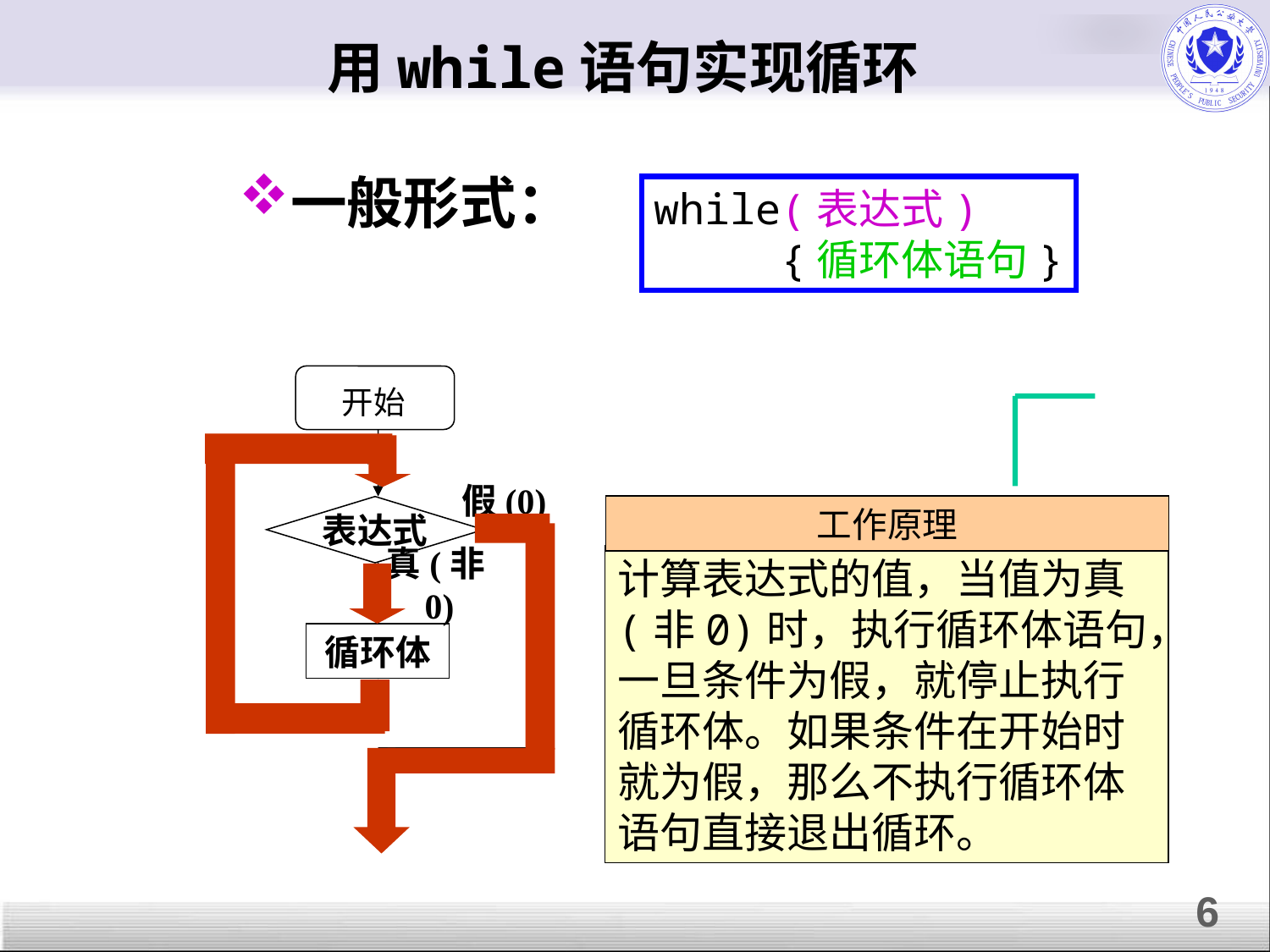

用while语句实现循环

一般形式：
while(表达式)
     {循环体语句}

假(0)
表达式

真(非0)

循环体

开始

工作原理

计算表达式的值，当值为真(非0)时，执行循环体语句，一旦条件为假，就停止执行循环体。如果条件在开始时就为假，那么不执行循环体语句直接退出循环。